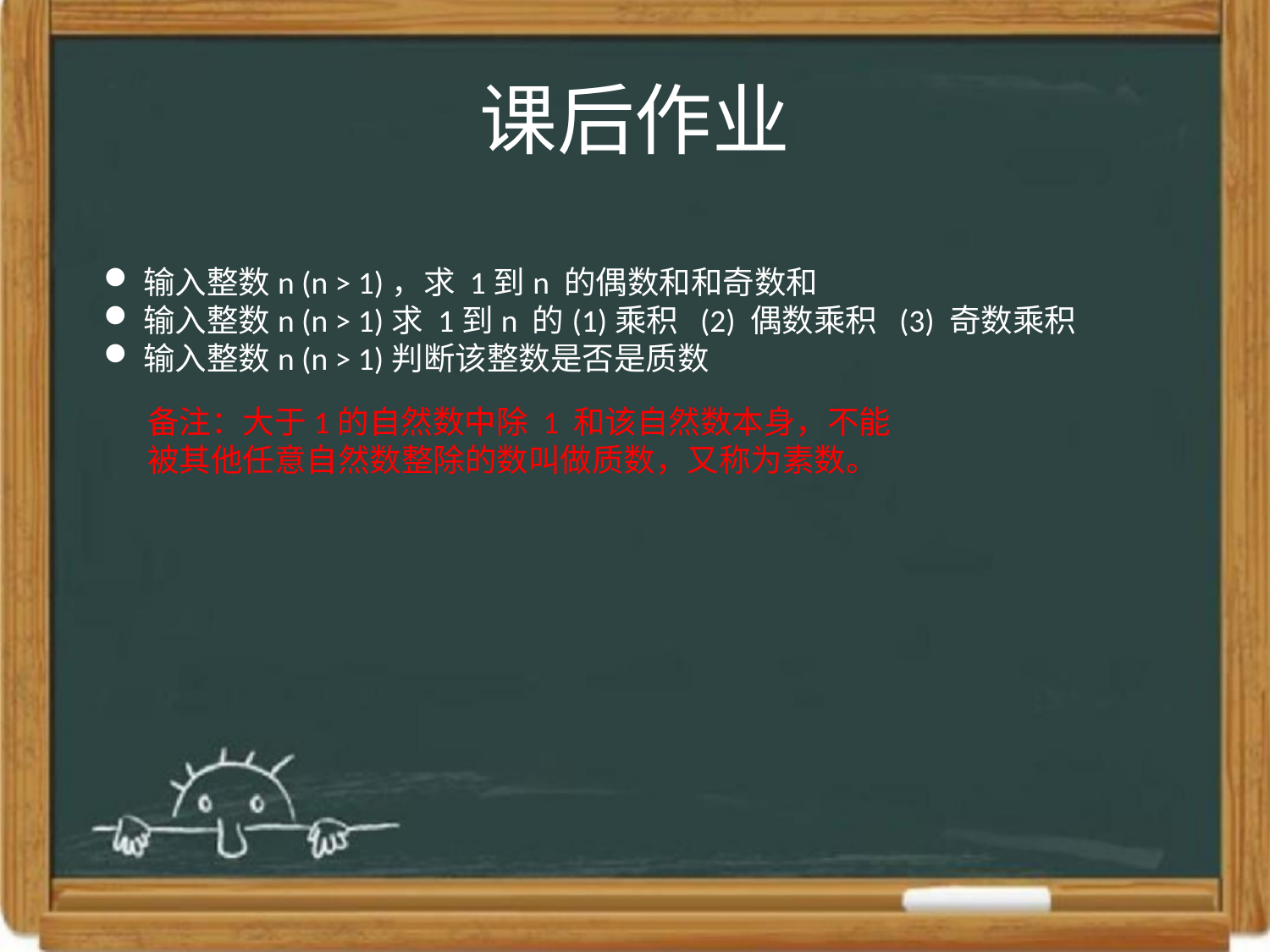

# 课后作业
输入整数n (n > 1)，求 1到n 的偶数和和奇数和
输入整数n (n > 1)求 1到n 的(1)乘积  (2) 偶数乘积  (3) 奇数乘积
输入整数n (n > 1)判断该整数是否是质数

备注：大于1的自然数中除 1 和该自然数本身，不能被其他任意自然数整除的数叫做质数，又称为素数。